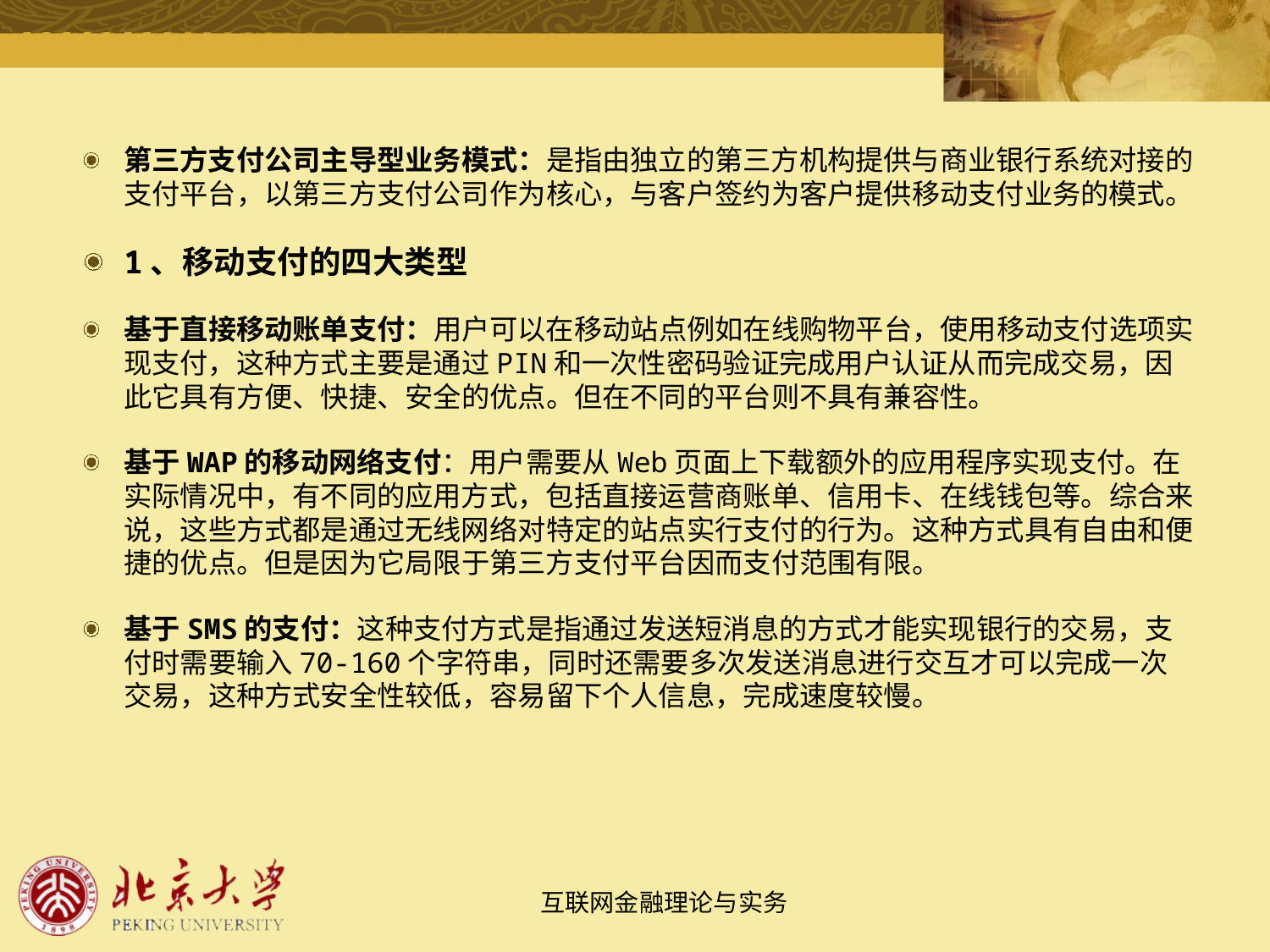

第三方支付公司主导型业务模式：是指由独立的第三方机构提供与商业银行系统对接的支付平台，以第三方支付公司作为核心，与客户签约为客户提供移动支付业务的模式。
1、移动支付的四大类型
基于直接移动账单支付：用户可以在移动站点例如在线购物平台，使用移动支付选项实现支付，这种方式主要是通过PIN和一次性密码验证完成用户认证从而完成交易，因此它具有方便、快捷、安全的优点。但在不同的平台则不具有兼容性。
基于WAP的移动网络支付：用户需要从Web页面上下载额外的应用程序实现支付。在实际情况中，有不同的应用方式，包括直接运营商账单、信用卡、在线钱包等。综合来说，这些方式都是通过无线网络对特定的站点实行支付的行为。这种方式具有自由和便捷的优点。但是因为它局限于第三方支付平台因而支付范围有限。
基于SMS的支付：这种支付方式是指通过发送短消息的方式才能实现银行的交易，支付时需要输入70-160个字符串，同时还需要多次发送消息进行交互才可以完成一次交易，这种方式安全性较低，容易留下个人信息，完成速度较慢。